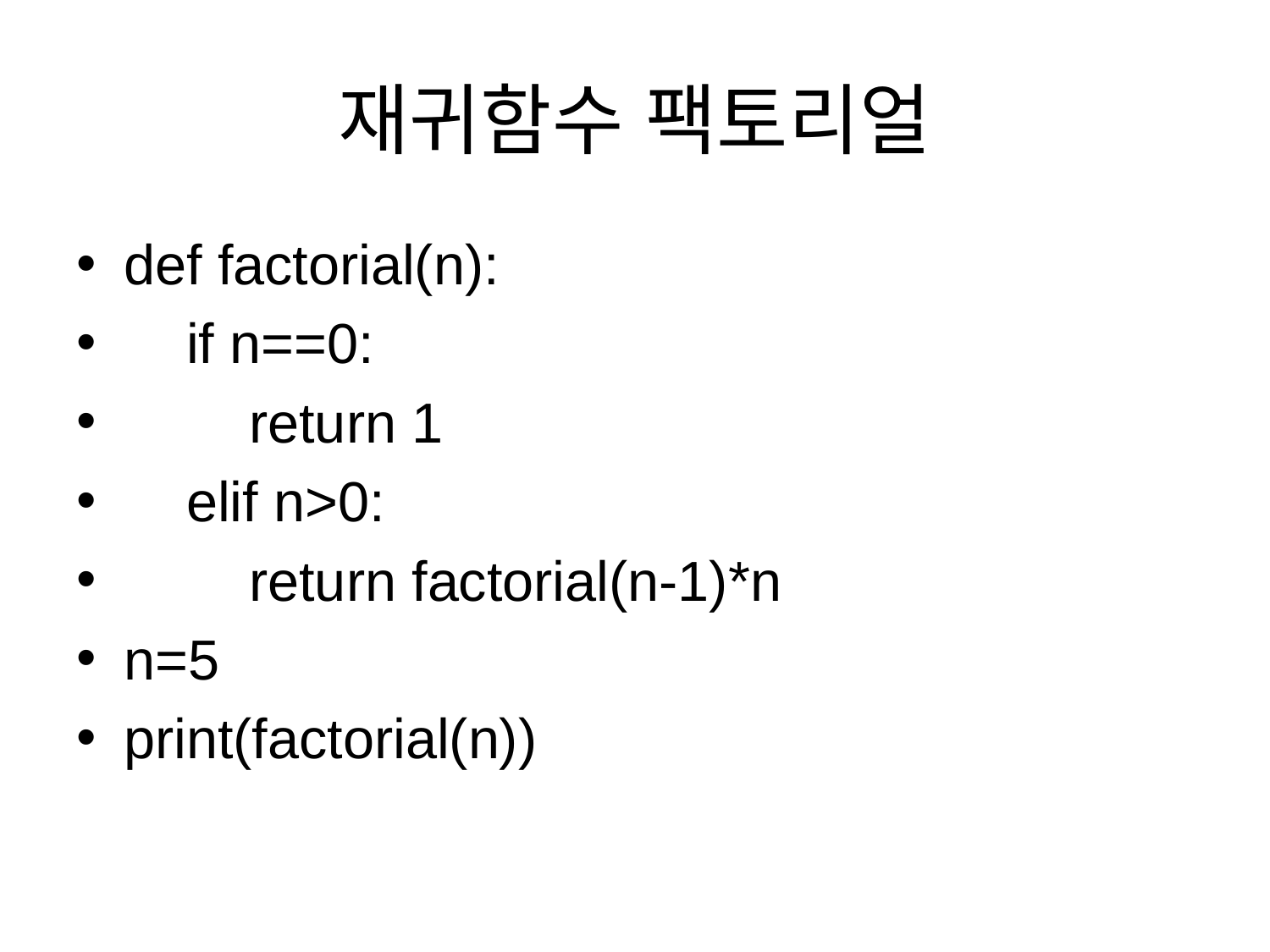

# 재귀함수 팩토리얼
def factorial(n):
    if n==0:
        return 1
    elif n>0:
        return factorial(n-1)*n
n=5
print(factorial(n))